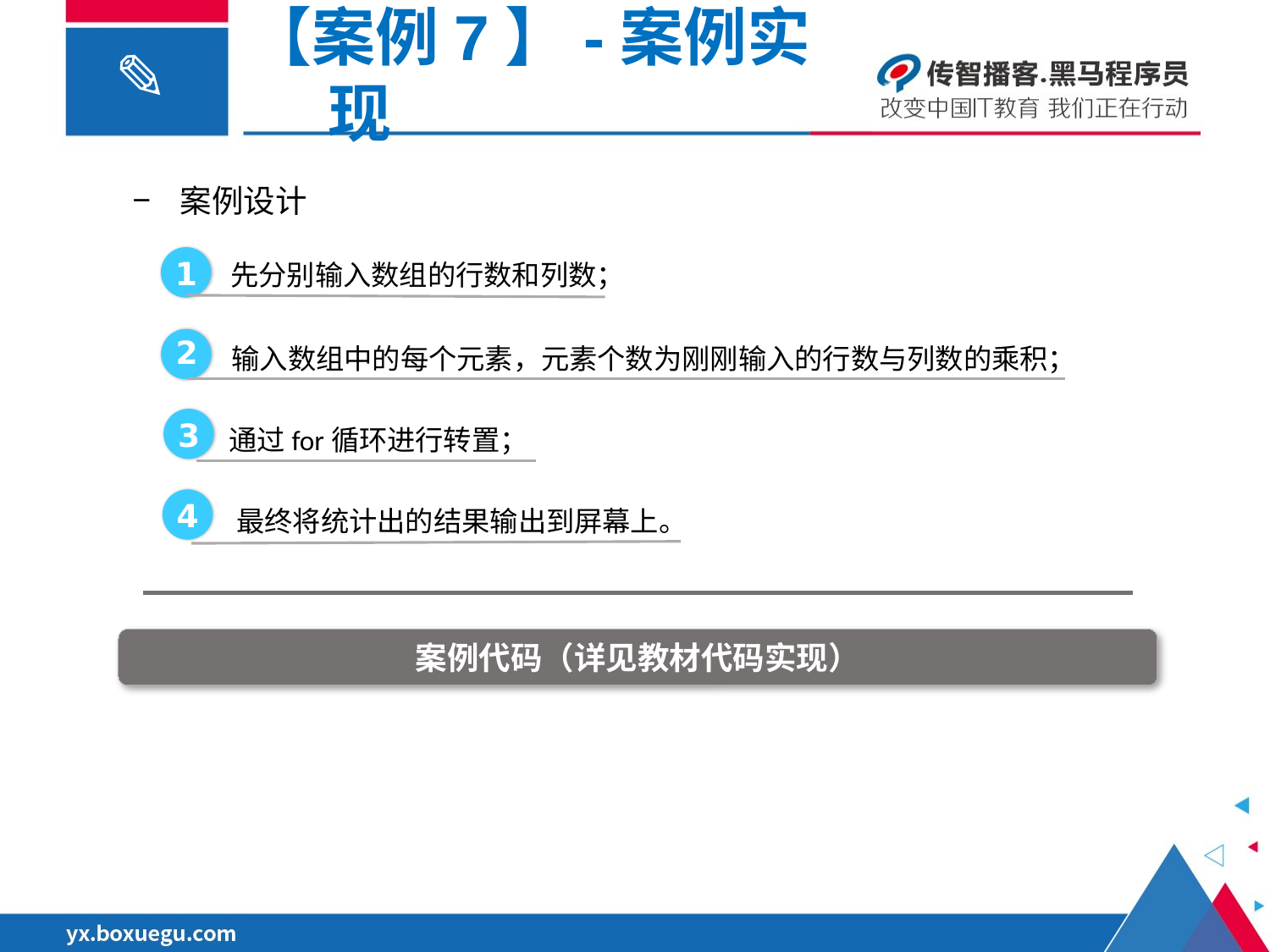

【案例7】-案例实现
案例设计
先分别输入数组的行数和列数；

1
输入数组中的每个元素，元素个数为刚刚输入的行数与列数的乘积；
2

通过for循环进行转置；

3
最终将统计出的结果输出到屏幕上。

4
案例代码（详见教材代码实现）